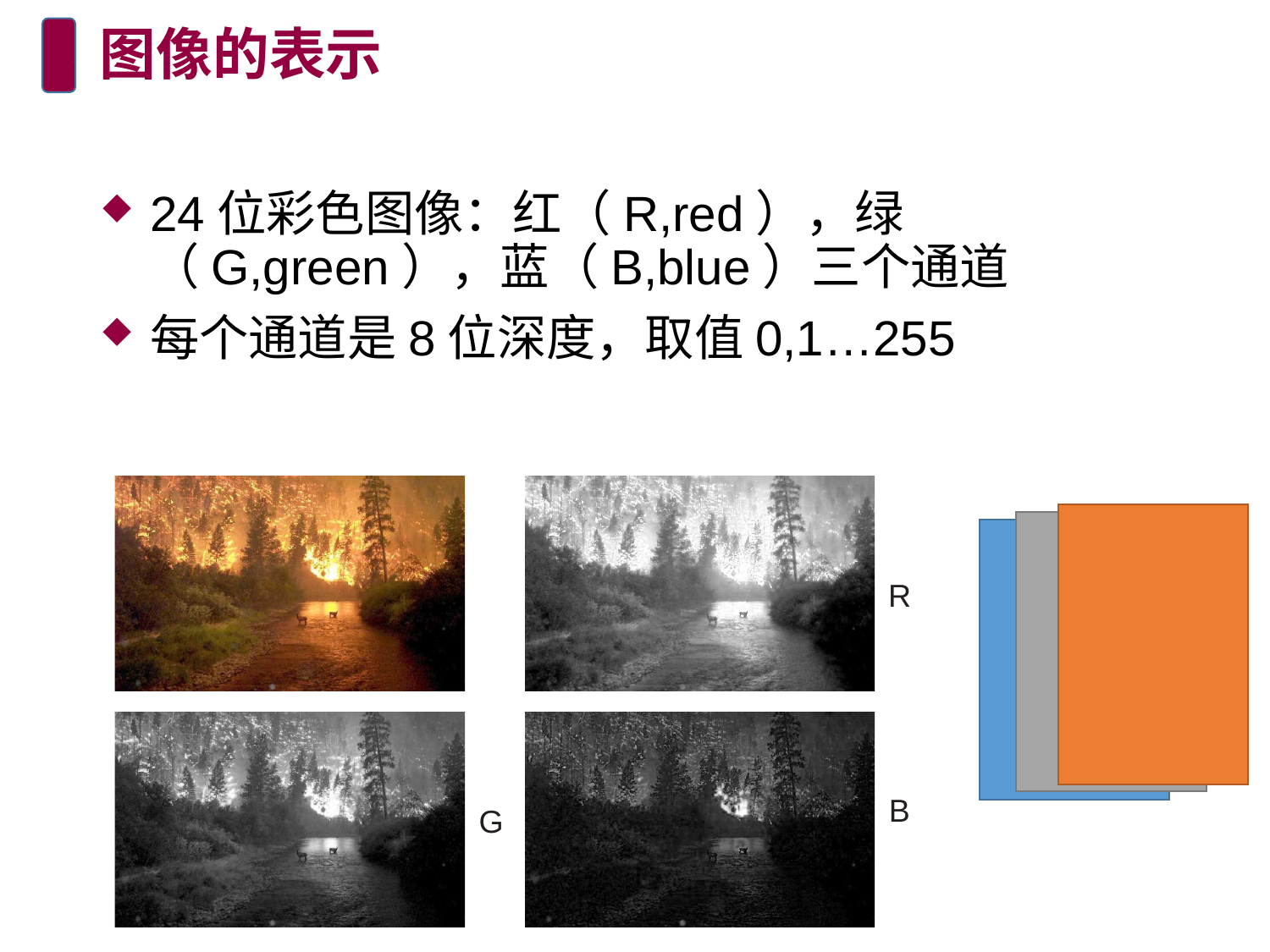

# 图像的表示
24位彩色图像：红（R,red），绿（G,green），蓝（B,blue）三个通道
每个通道是8位深度，取值0,1…255

R

B
G